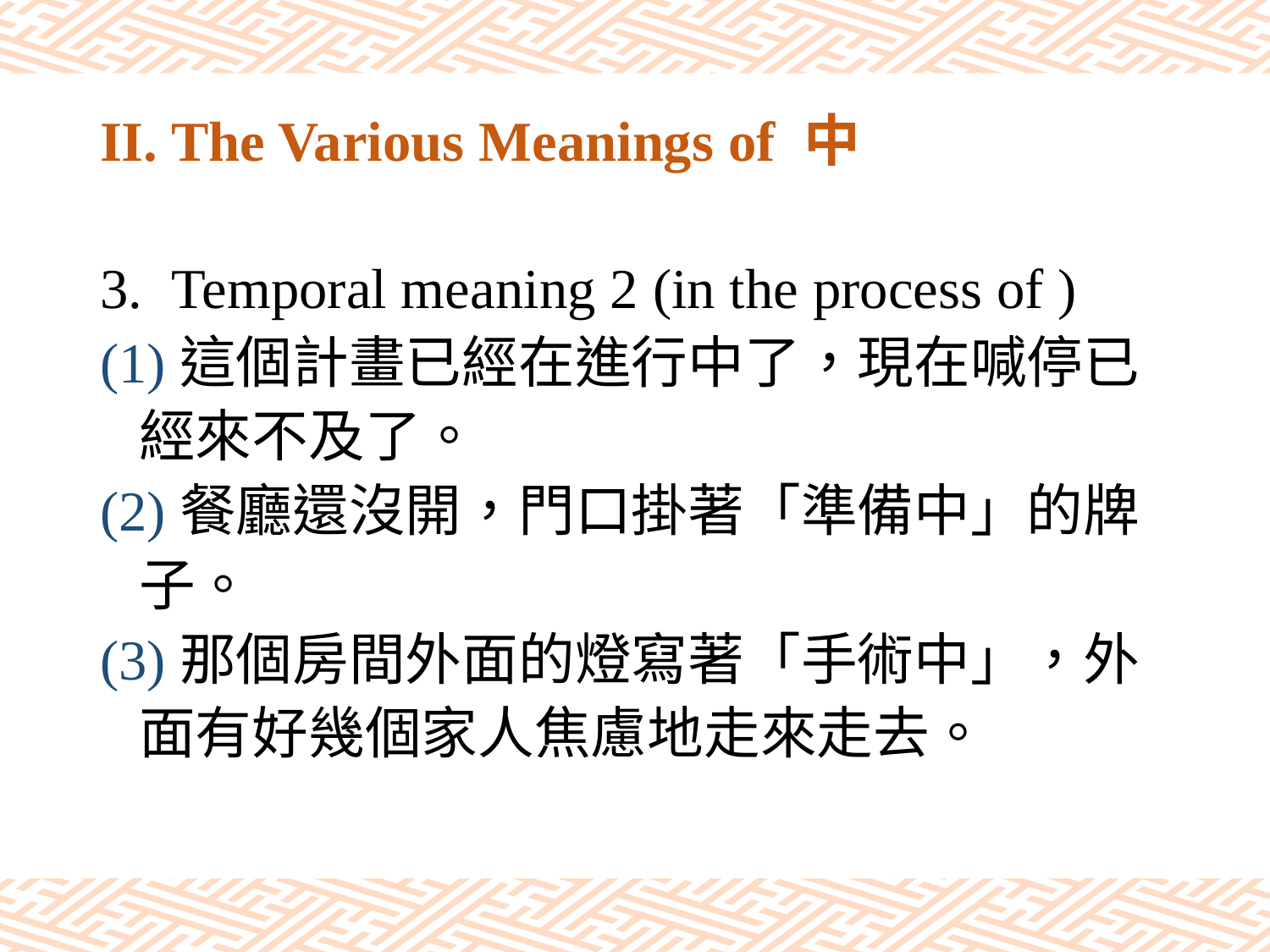

# II. The Various Meanings of 中
Temporal meaning 2 (in the process of )
(1)這個計畫已經在進行中了，現在喊停已
  經來不及了。
(2)餐廳還沒開，門口掛著「準備中」的牌
  子。
(3)那個房間外面的燈寫著「手術中」，外
  面有好幾個家人焦慮地走來走去。